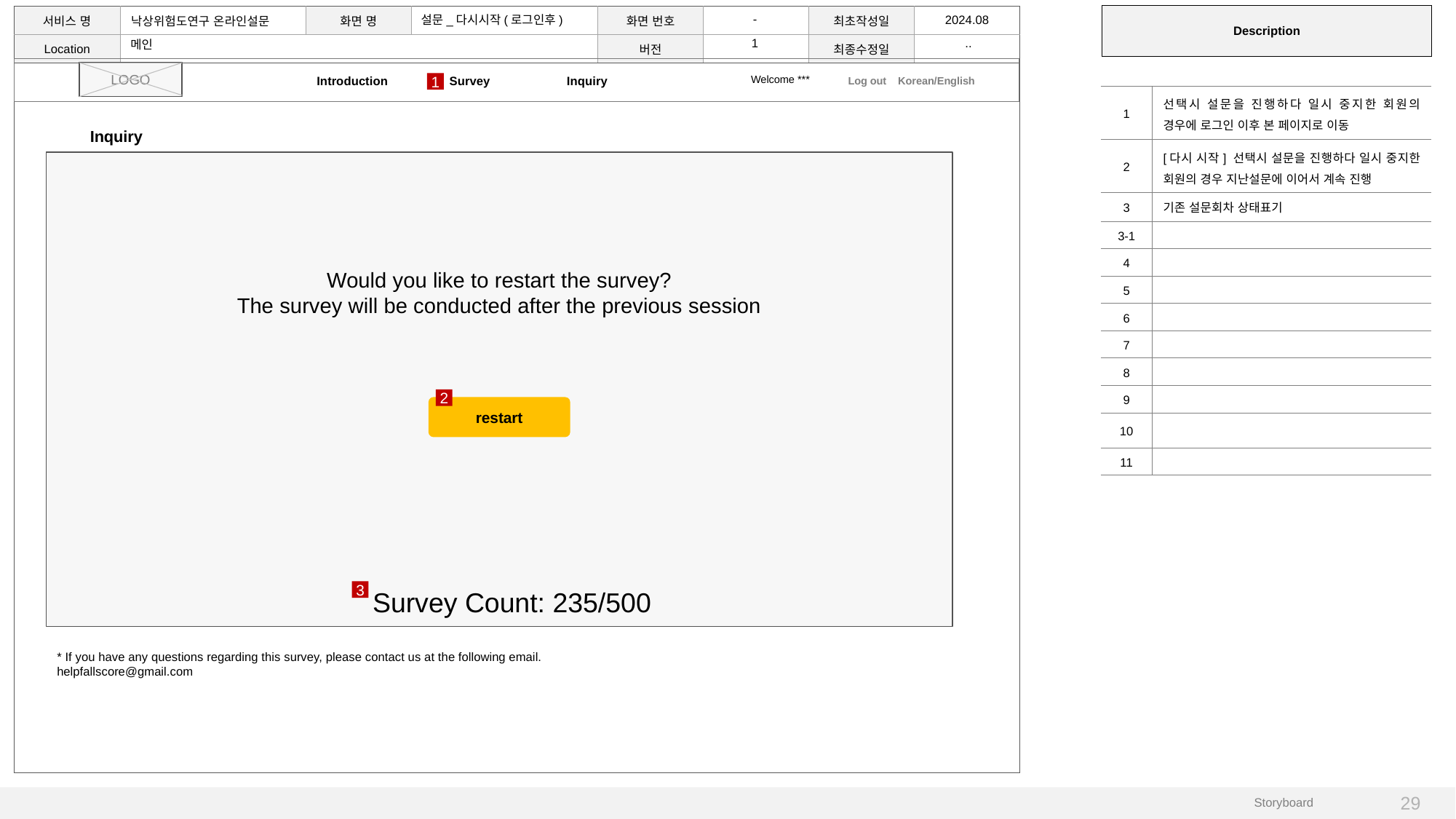

-
설문_다시시작(로그인후)
1
..
메인

| Introduction | Survey | Inquiry |
| --- | --- | --- |
|  |  |
| --- | --- |
| 1 | 선택시 설문을 진행하다 일시 중지한 회원의 경우에 로그인 이후 본 페이지로 이동 |
| 2 | [다시 시작] 선택시 설문을 진행하다 일시 중지한 회원의 경우 지난설문에 이어서 계속 진행 |
| 3 | 기존 설문회차 상태표기 |
| 3-1 |  |
| 4 |  |
| 5 |  |
| 6 |  |
| 7 |  |
| 8 |  |
| 9 |  |
| 10 |  |
| 11 |  |
LOGO
Welcome ***
1
Log out    Korean/English
Inquiry

Would you like to restart the survey?
The survey will be conducted after the previous session
2
restart
Survey Count: 235/500
3
* If you have any questions regarding this survey, please contact us at the following email.
helpfallscore@gmail.com
29